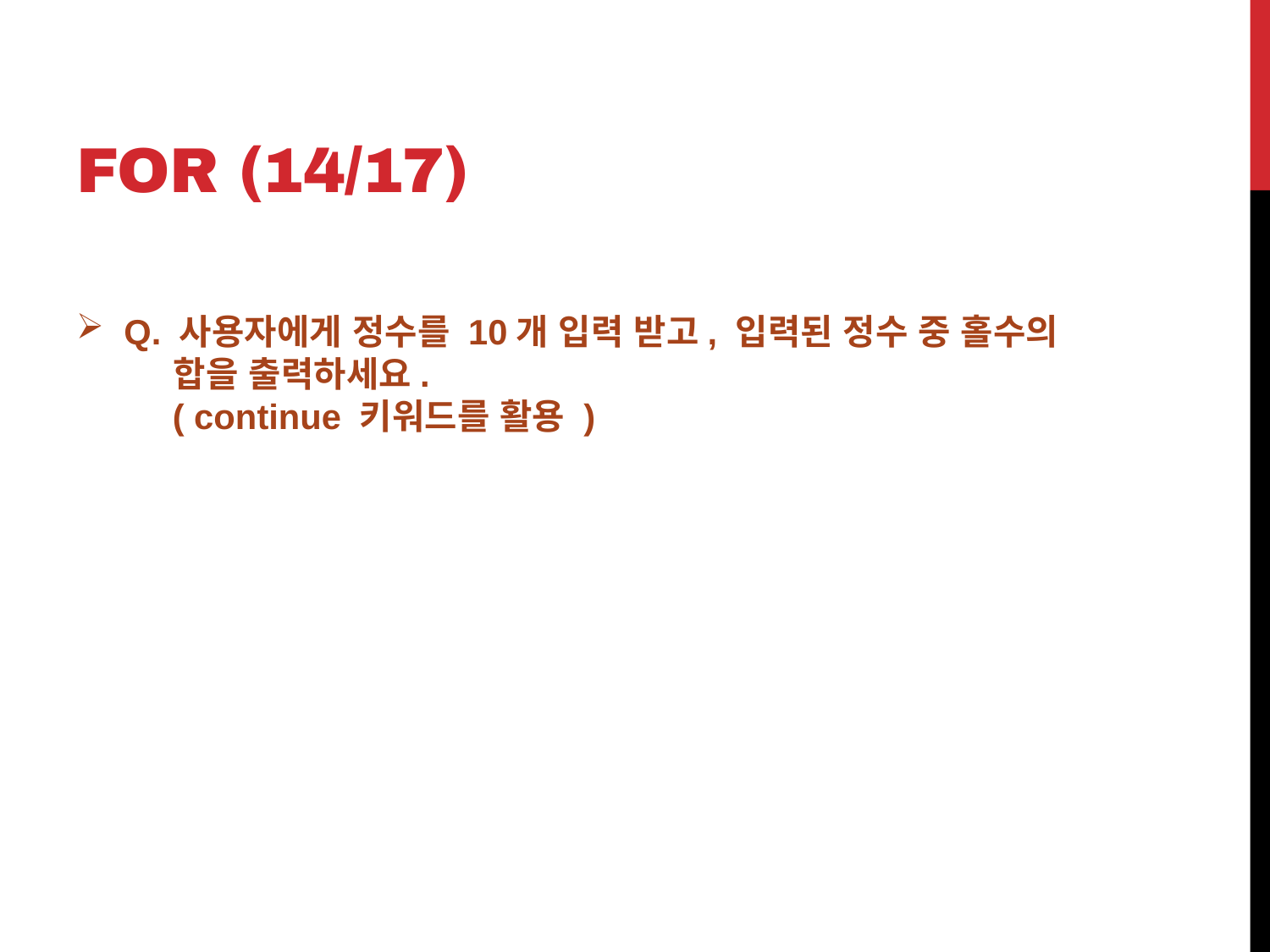

# for (14/17)

Q. 사용자에게 정수를 10개 입력 받고, 입력된 정수 중 홀수의
     합을 출력하세요.
     ( continue 키워드를 활용 )